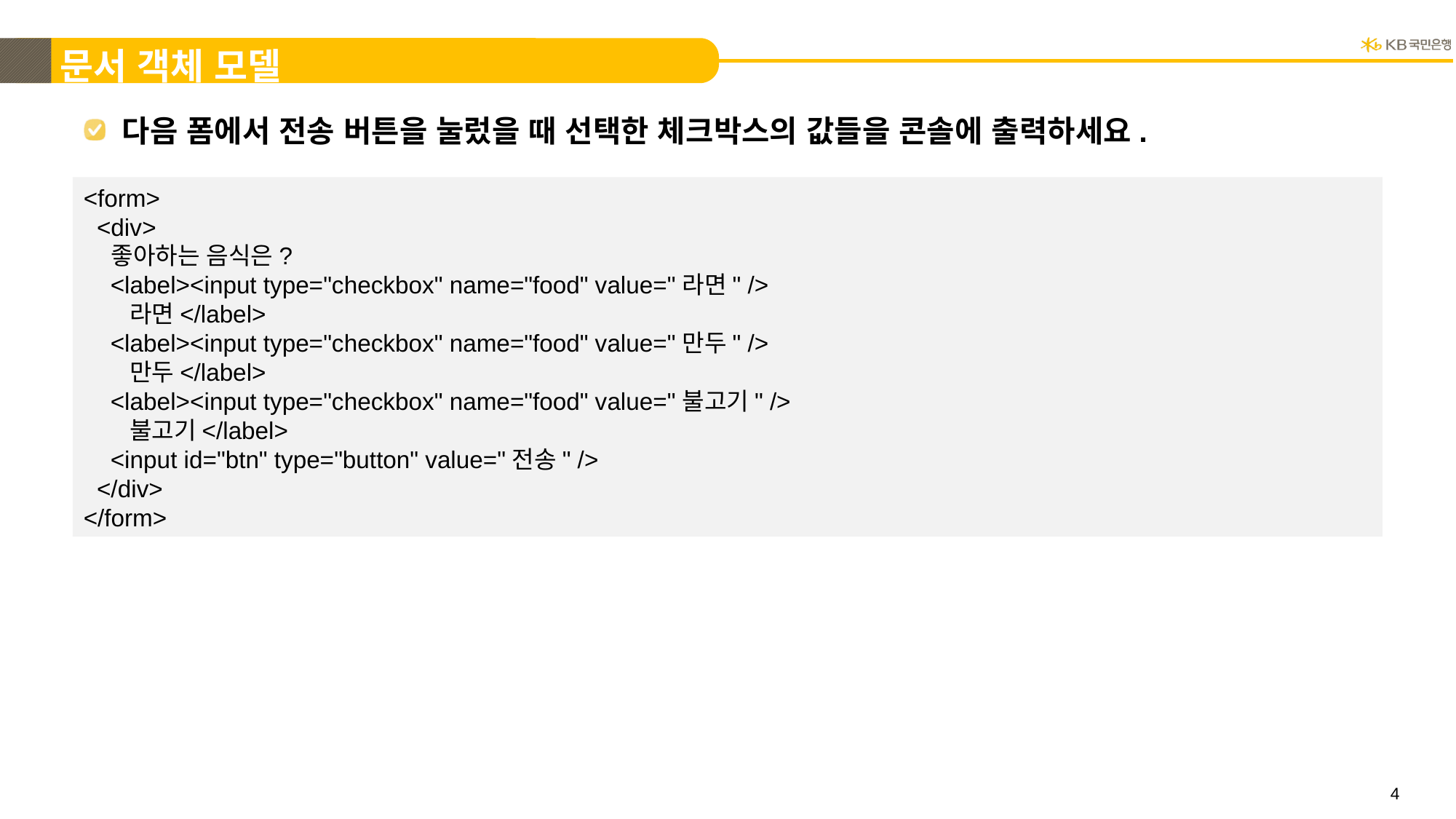

문서 객체 모델
# 다음 폼에서 전송 버튼을 눌렀을 때 선택한 체크박스의 값들을 콘솔에 출력하세요.

<form>
  <div>
    좋아하는 음식은?
    <label><input type="checkbox" name="food" value="라면" />
      라면</label>
    <label><input type="checkbox" name="food" value="만두" />
      만두</label>
    <label><input type="checkbox" name="food" value="불고기" />
      불고기</label>
    <input id="btn" type="button" value="전송" />
  </div>
</form>